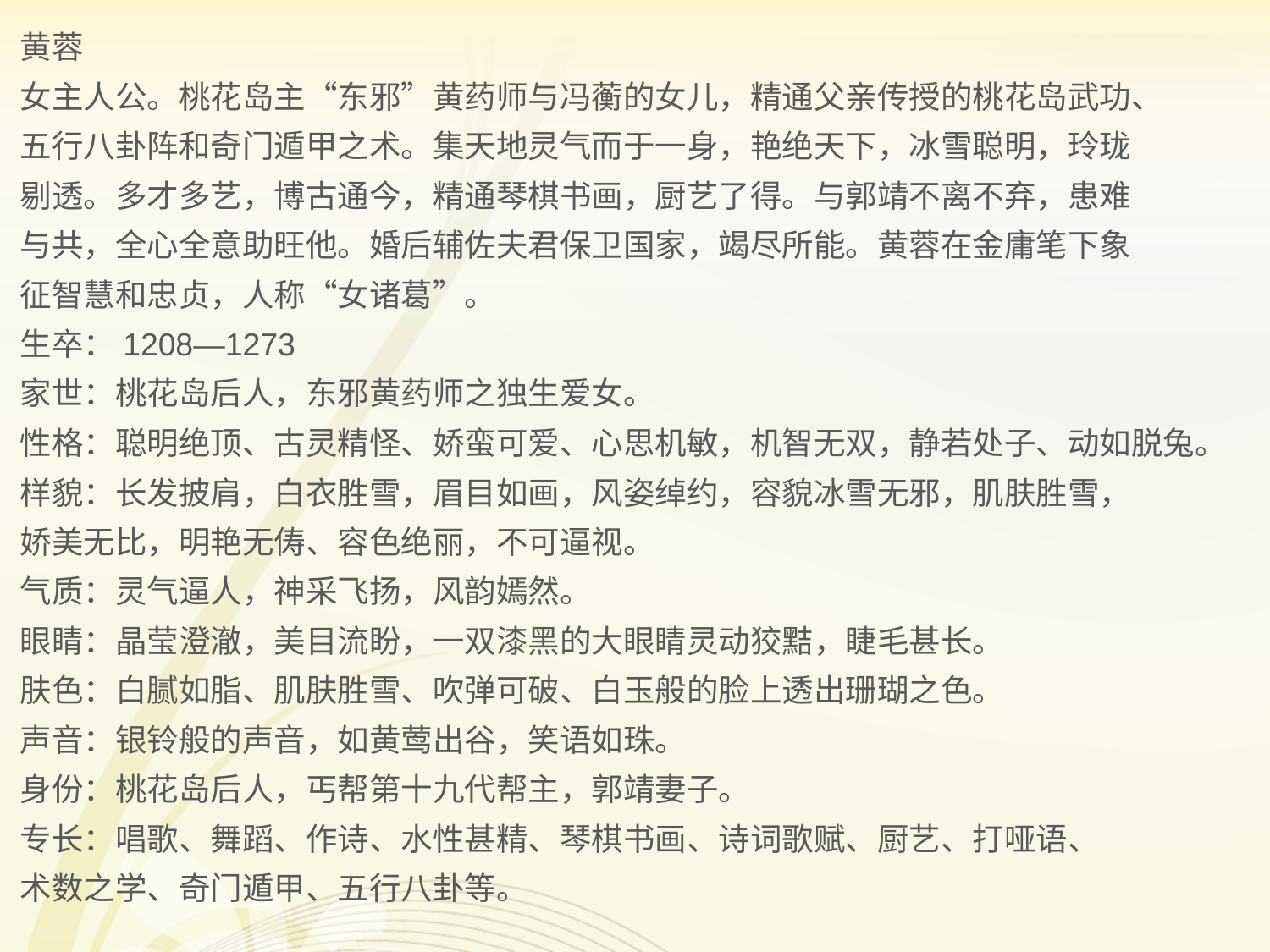

黄蓉
女主人公。桃花岛主“东邪”黄药师与冯蘅的女儿，精通父亲传授的桃花岛武功、
五行八卦阵和奇门遁甲之术。集天地灵气而于一身，艳绝天下，冰雪聪明，玲珑
剔透。多才多艺，博古通今，精通琴棋书画，厨艺了得。与郭靖不离不弃，患难
与共，全心全意助旺他。婚后辅佐夫君保卫国家，竭尽所能。黄蓉在金庸笔下象
征智慧和忠贞，人称“女诸葛”。
生卒：1208—1273
家世：桃花岛后人，东邪黄药师之独生爱女。
性格：聪明绝顶、古灵精怪、娇蛮可爱、心思机敏，机智无双，静若处子、动如脱兔。
样貌：长发披肩，白衣胜雪，眉目如画，风姿绰约，容貌冰雪无邪，肌肤胜雪，
娇美无比，明艳无俦、容色绝丽，不可逼视。
气质：灵气逼人，神采飞扬，风韵嫣然。
眼睛：晶莹澄澈，美目流盼，一双漆黑的大眼睛灵动狡黠，睫毛甚长。
肤色：白腻如脂、肌肤胜雪、吹弹可破、白玉般的脸上透出珊瑚之色。
声音：银铃般的声音，如黄莺出谷，笑语如珠。
身份：桃花岛后人，丐帮第十九代帮主，郭靖妻子。
专长：唱歌、舞蹈、作诗、水性甚精、琴棋书画、诗词歌赋、厨艺、打哑语、
术数之学、奇门遁甲、五行八卦等。